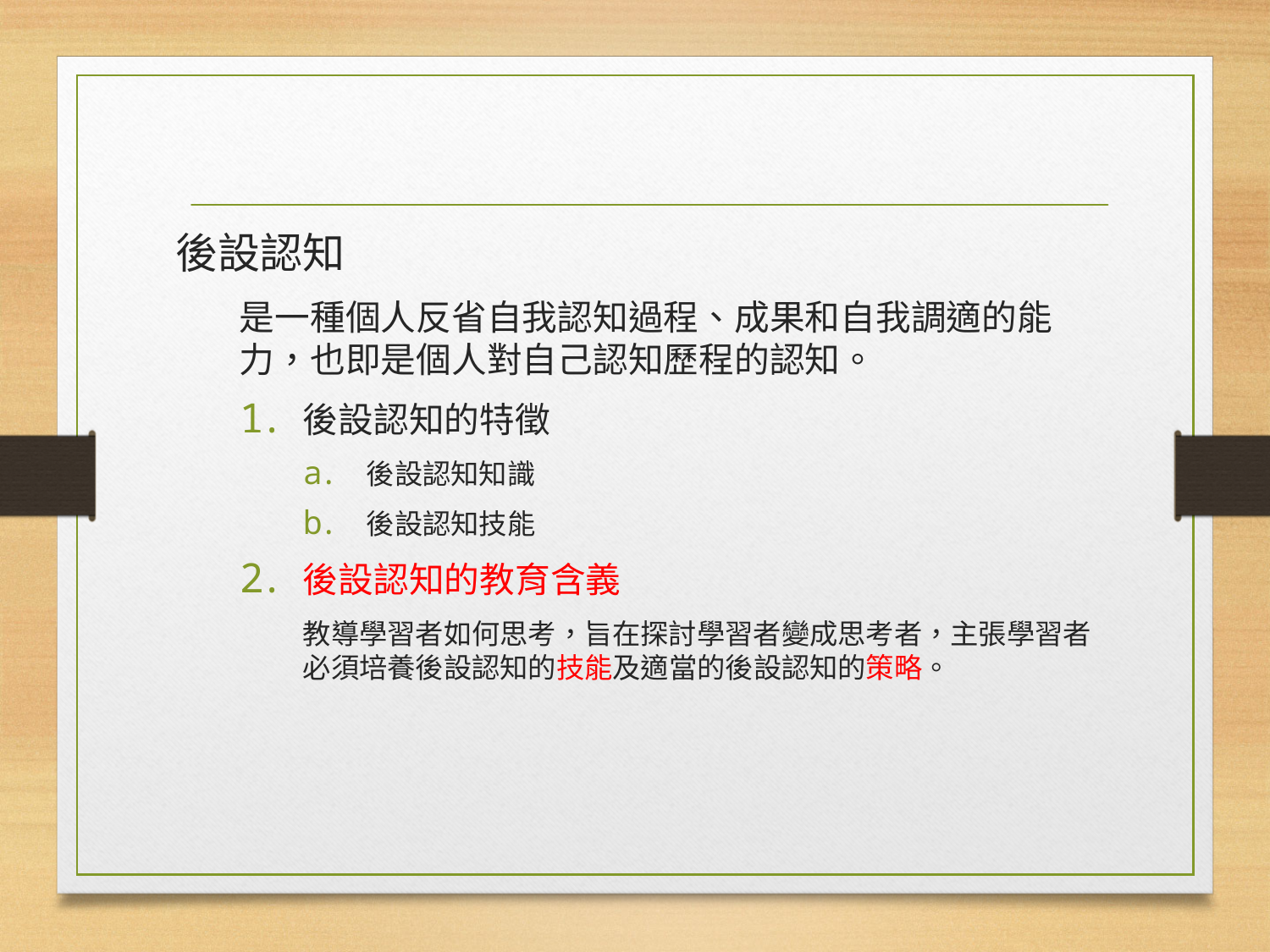

#
後設認知
是一種個人反省自我認知過程、成果和自我調適的能力，也即是個人對自己認知歷程的認知。
後設認知的特徵
後設認知知識
後設認知技能
後設認知的教育含義
教導學習者如何思考，旨在探討學習者變成思考者，主張學習者必須培養後設認知的技能及適當的後設認知的策略。